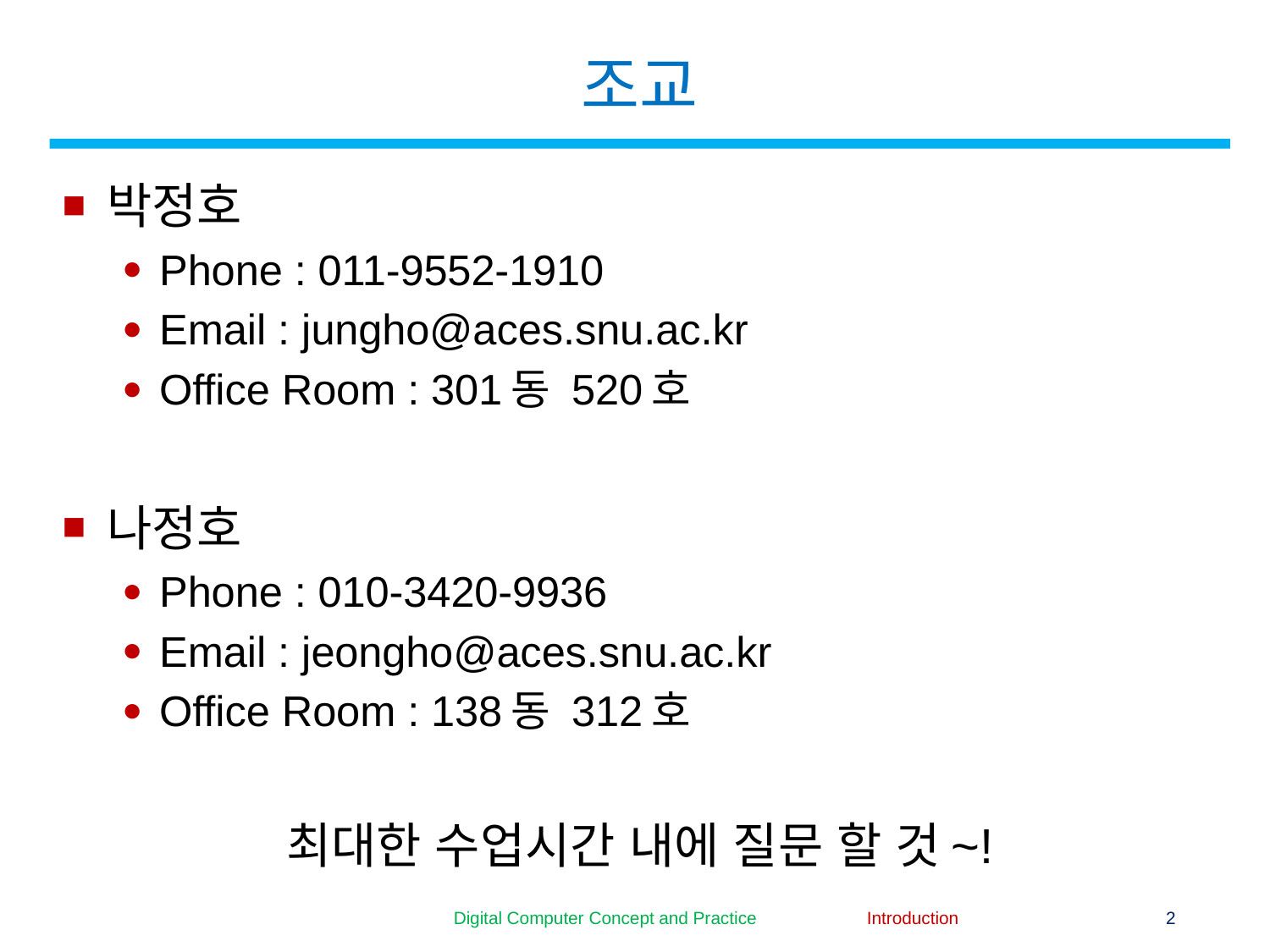

# 조교
박정호
Phone : 011-9552-1910
Email : jungho@aces.snu.ac.kr
Office Room : 301동 520호

나정호
Phone : 010-3420-9936
Email : jeongho@aces.snu.ac.kr
Office Room : 138동 312호

최대한 수업시간 내에 질문 할 것~!